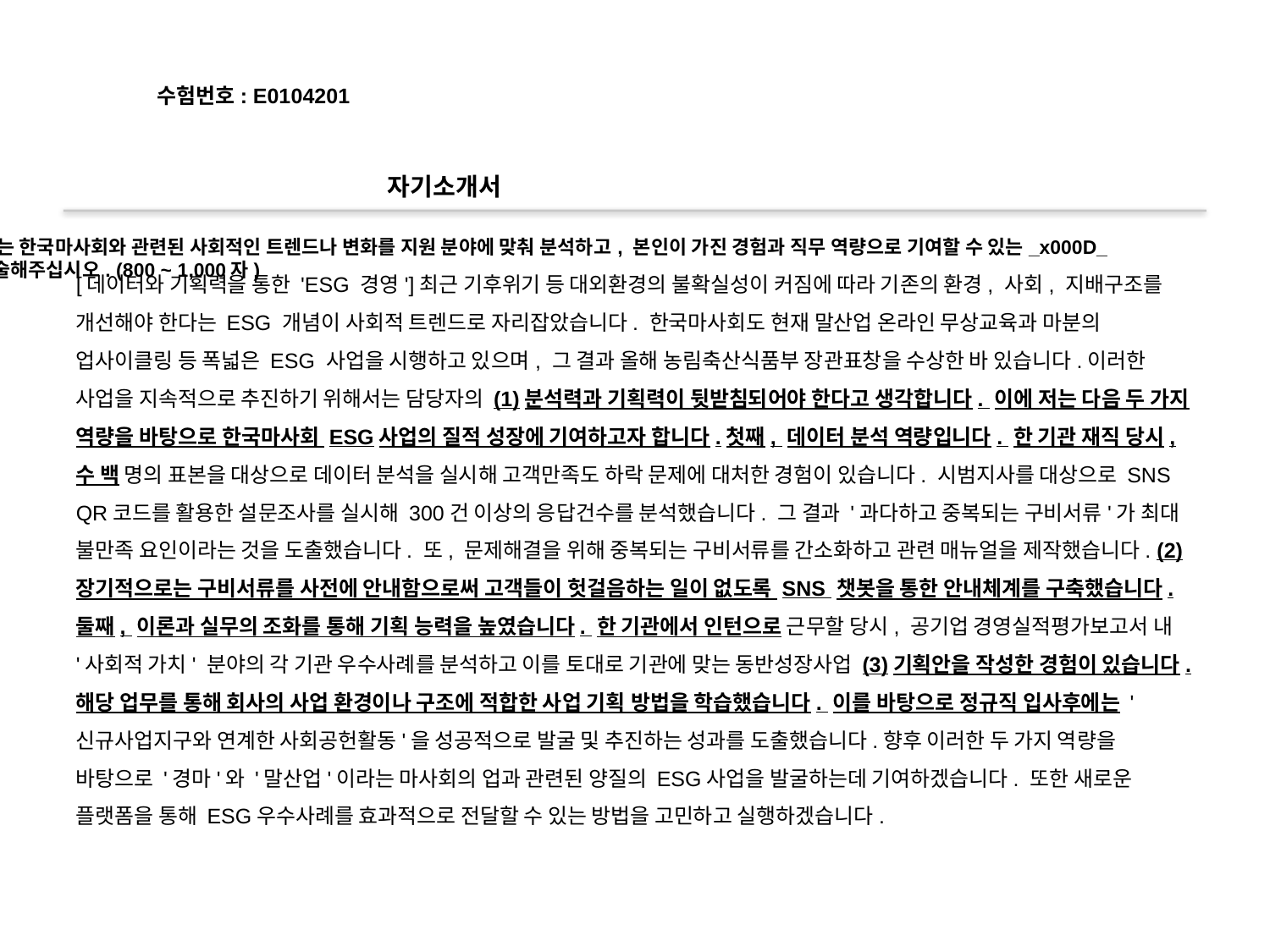

수험번호: E0104201
#

자기소개서

본인이 최근 관심을 갖고 있는 한국마사회와 관련된 사회적인 트렌드나 변화를 지원 분야에 맞춰 분석하고, 본인이 가진 경험과 직무 역량으로 기여할 수 있는_x000D_
바가 무엇인지 자세하게 기술해주십시오. (800 ~ 1,000자)

[데이터와 기획력을 통한 'ESG 경영']최근 기후위기 등 대외환경의 불확실성이 커짐에 따라 기존의 환경, 사회, 지배구조를 개선해야 한다는 ESG 개념이 사회적 트렌드로 자리잡았습니다. 한국마사회도 현재 말산업 온라인 무상교육과 마분의 업사이클링 등 폭넓은 ESG 사업을 시행하고 있으며, 그 결과 올해 농림축산식품부 장관표창을 수상한 바 있습니다.이러한 사업을 지속적으로 추진하기 위해서는 담당자의 (1)분석력과 기획력이 뒷받침되어야 한다고 생각합니다. 이에 저는 다음 두 가지 역량을 바탕으로 한국마사회 ESG사업의 질적 성장에 기여하고자 합니다.첫째, 데이터 분석 역량입니다. 한 기관 재직 당시, 수 백 명의 표본을 대상으로 데이터 분석을 실시해 고객만족도 하락 문제에 대처한 경험이 있습니다. 시범지사를 대상으로 SNS QR코드를 활용한 설문조사를 실시해 300건 이상의 응답건수를 분석했습니다. 그 결과 '과다하고 중복되는 구비서류'가 최대 불만족 요인이라는 것을 도출했습니다. 또, 문제해결을 위해 중복되는 구비서류를 간소화하고 관련 매뉴얼을 제작했습니다. (2)장기적으로는 구비서류를 사전에 안내함으로써 고객들이 헛걸음하는 일이 없도록 SNS 챗봇을 통한 안내체계를 구축했습니다.둘째, 이론과 실무의 조화를 통해 기획 능력을 높였습니다. 한 기관에서 인턴으로 근무할 당시, 공기업 경영실적평가보고서 내 '사회적 가치' 분야의 각 기관 우수사례를 분석하고 이를 토대로 기관에 맞는 동반성장사업 (3)기획안을 작성한 경험이 있습니다. 해당 업무를 통해 회사의 사업 환경이나 구조에 적합한 사업 기획 방법을 학습했습니다. 이를 바탕으로 정규직 입사후에는 '신규사업지구와 연계한 사회공헌활동'을 성공적으로 발굴 및 추진하는 성과를 도출했습니다.향후 이러한 두 가지 역량을 바탕으로 '경마'와 '말산업'이라는 마사회의 업과 관련된 양질의 ESG사업을 발굴하는데 기여하겠습니다. 또한 새로운 플랫폼을 통해 ESG우수사례를 효과적으로 전달할 수 있는 방법을 고민하고 실행하겠습니다.

자기소개서 기반 면접 질문 제안

(1) 고객만족도 하락 문제를 어떻게 분석하고 해결했나요?
(2) 기획 능력을 어떻게 높였다고 생각하십니까?
(3) 신규사업지구와의 연계 활동을 성공시킨 방법은 무엇이었나요?